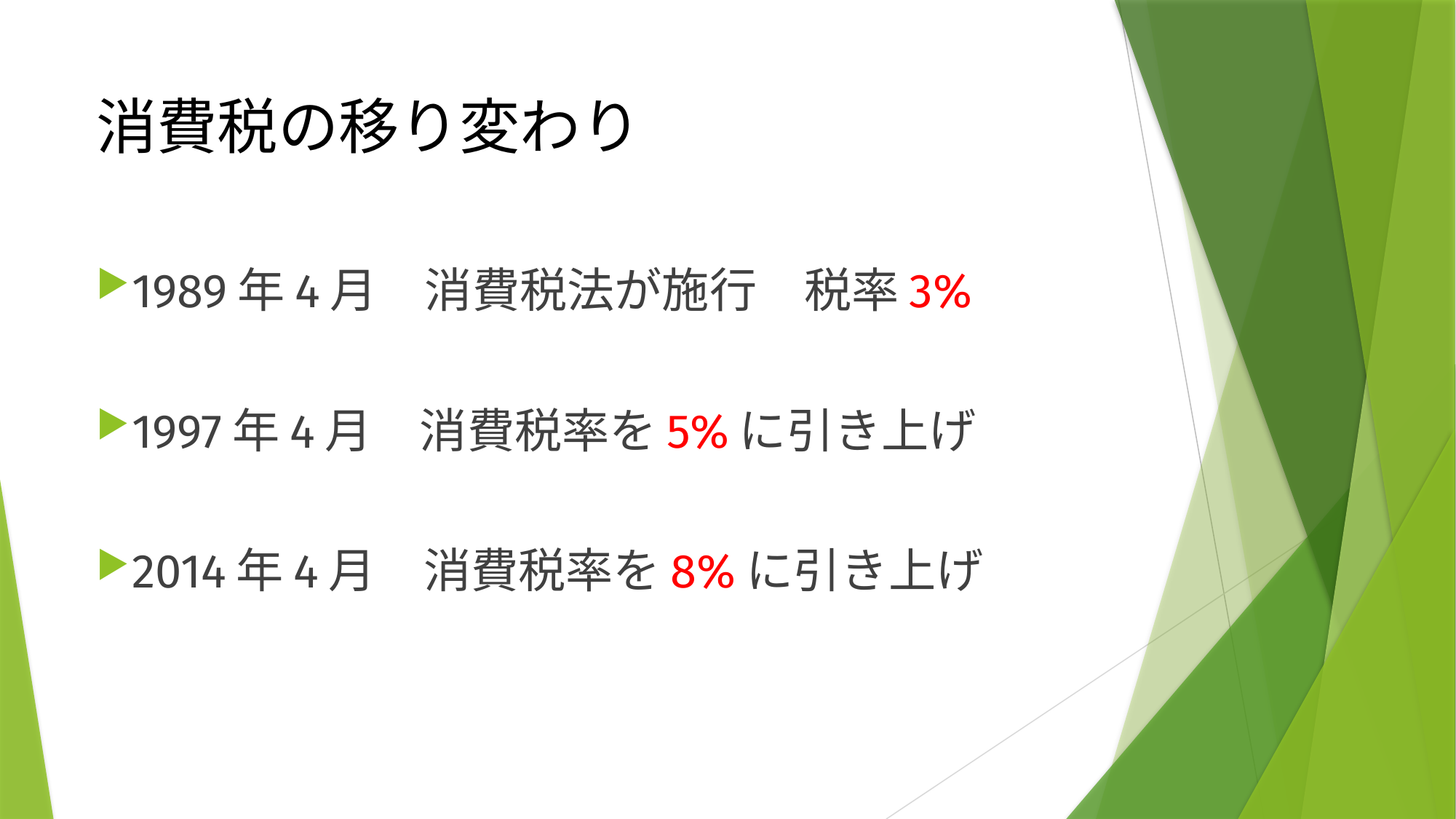

# 消費税の移り変わり
1989年4月　消費税法が施行　税率3%

1997年4月　消費税率を5%に引き上げ

2014年4月　消費税率を8%に引き上げ